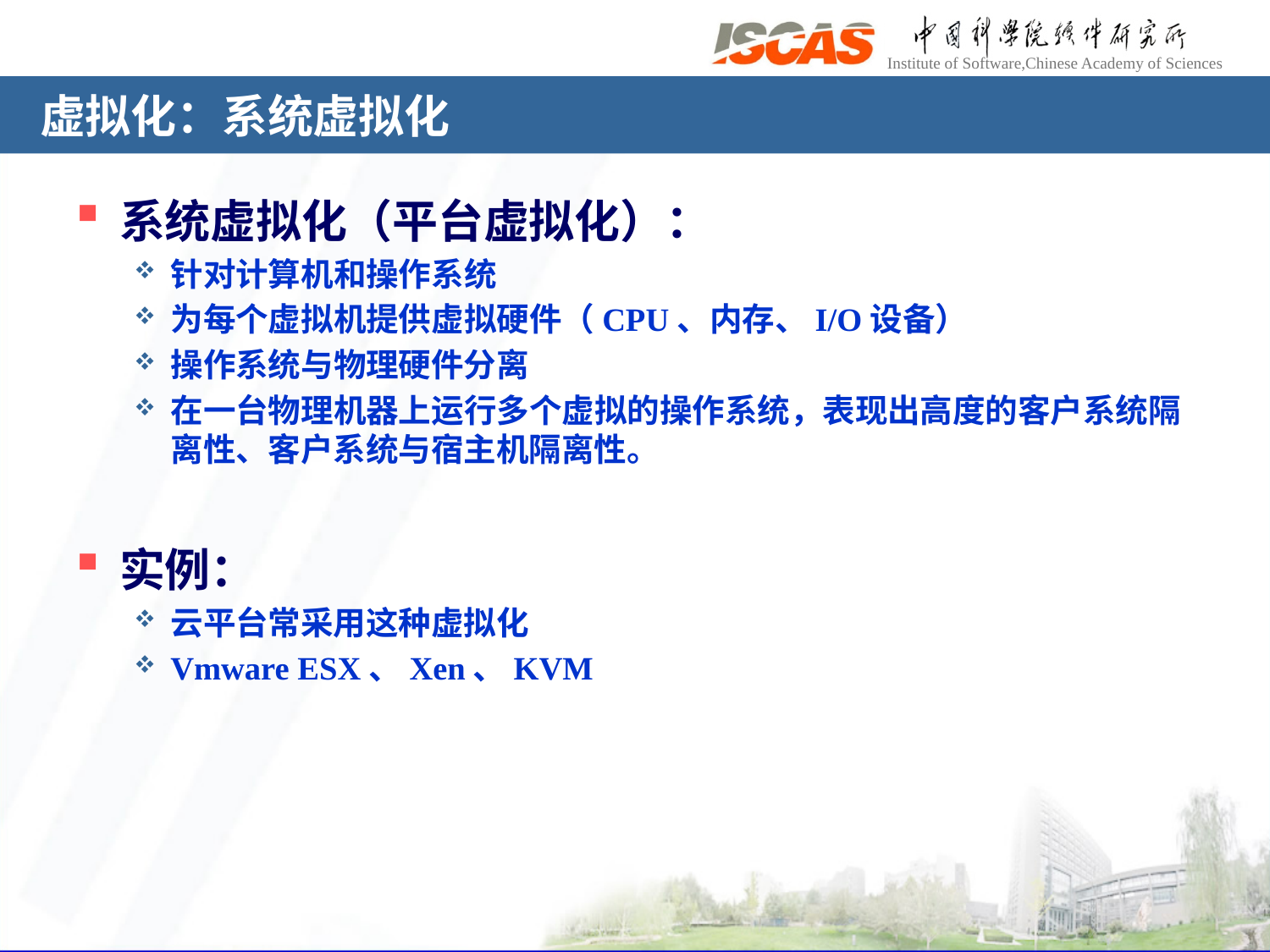

# 虚拟化：系统虚拟化
系统虚拟化（平台虚拟化）：
针对计算机和操作系统
为每个虚拟机提供虚拟硬件（CPU、内存、I/O设备）
操作系统与物理硬件分离
在一台物理机器上运行多个虚拟的操作系统，表现出高度的客户系统隔离性、客户系统与宿主机隔离性。

实例：
云平台常采用这种虚拟化
Vmware ESX、Xen、KVM